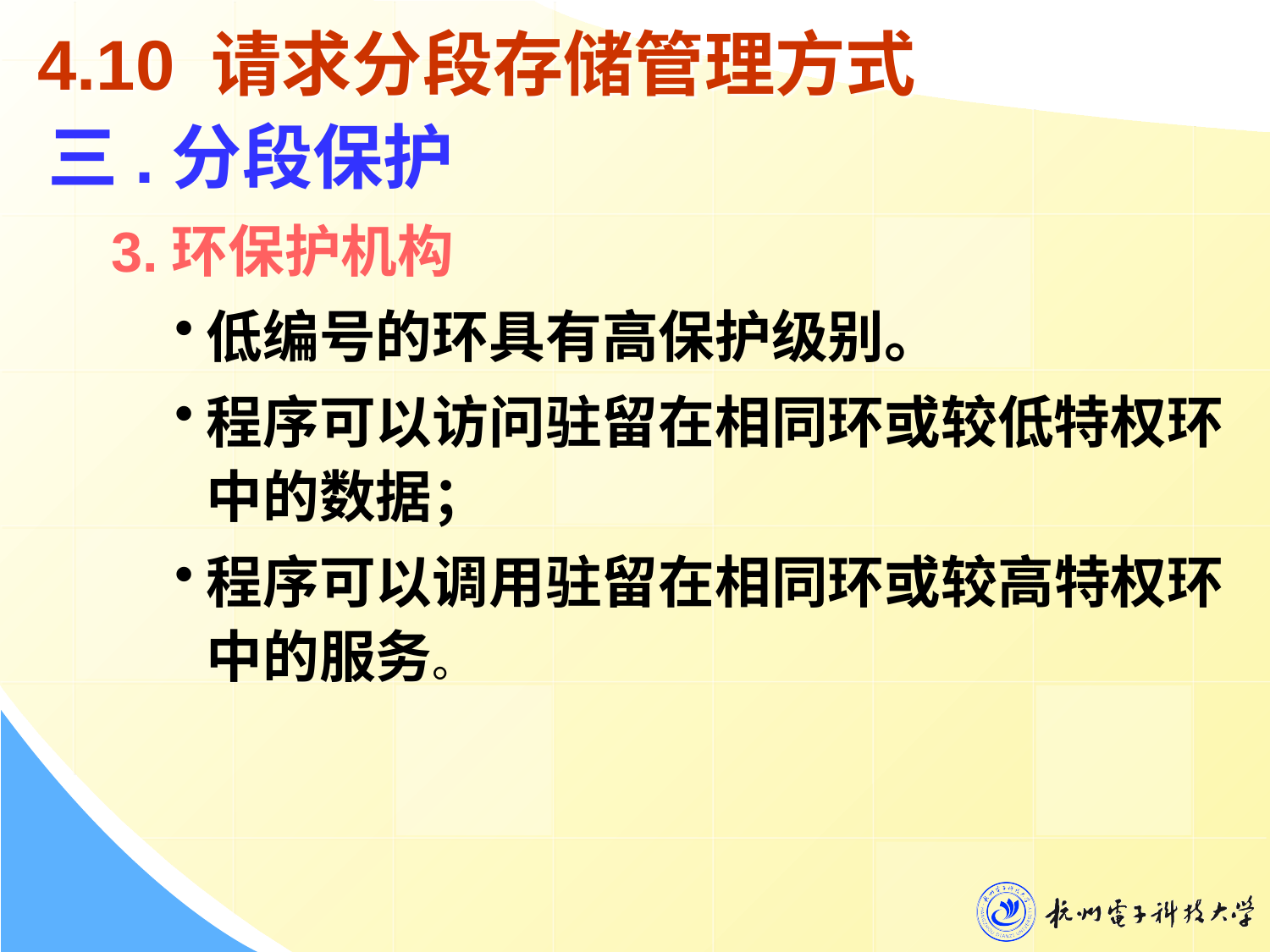

# 4.10 请求分段存储管理方式
三.分段保护
3.环保护机构
低编号的环具有高保护级别。
程序可以访问驻留在相同环或较低特权环中的数据；
程序可以调用驻留在相同环或较高特权环中的服务。